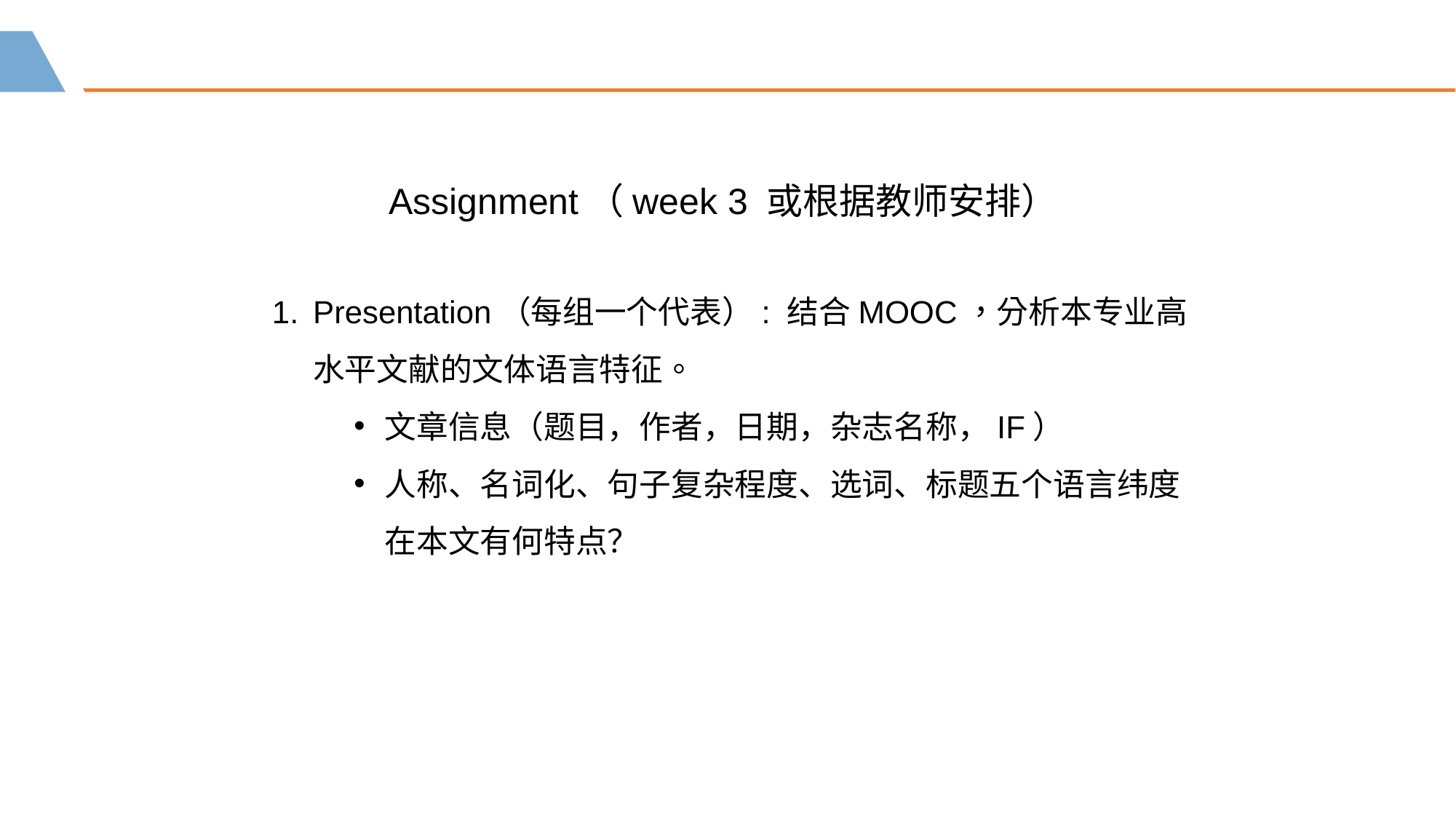

Assignment（week 3 或根据教师安排）
Presentation（每组一个代表）: 结合MOOC，分析本专业高水平文献的文体语言特征。
文章信息（题目，作者，日期，杂志名称，IF）
人称、名词化、句子复杂程度、选词、标题五个语言纬度在本文有何特点？